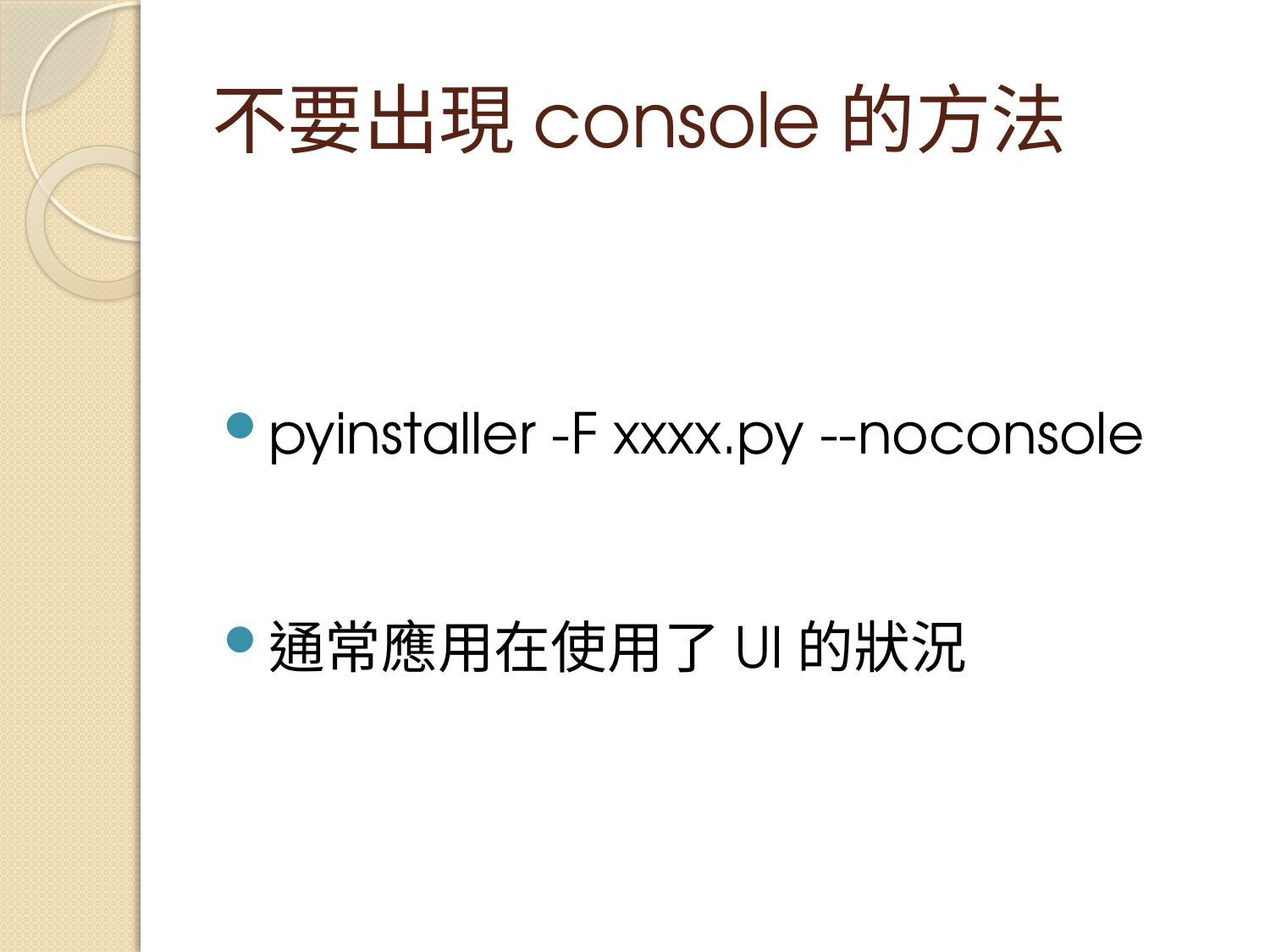

# 不要出現console的方法
pyinstaller -F xxxx.py --noconsole
通常應用在使用了UI的狀況